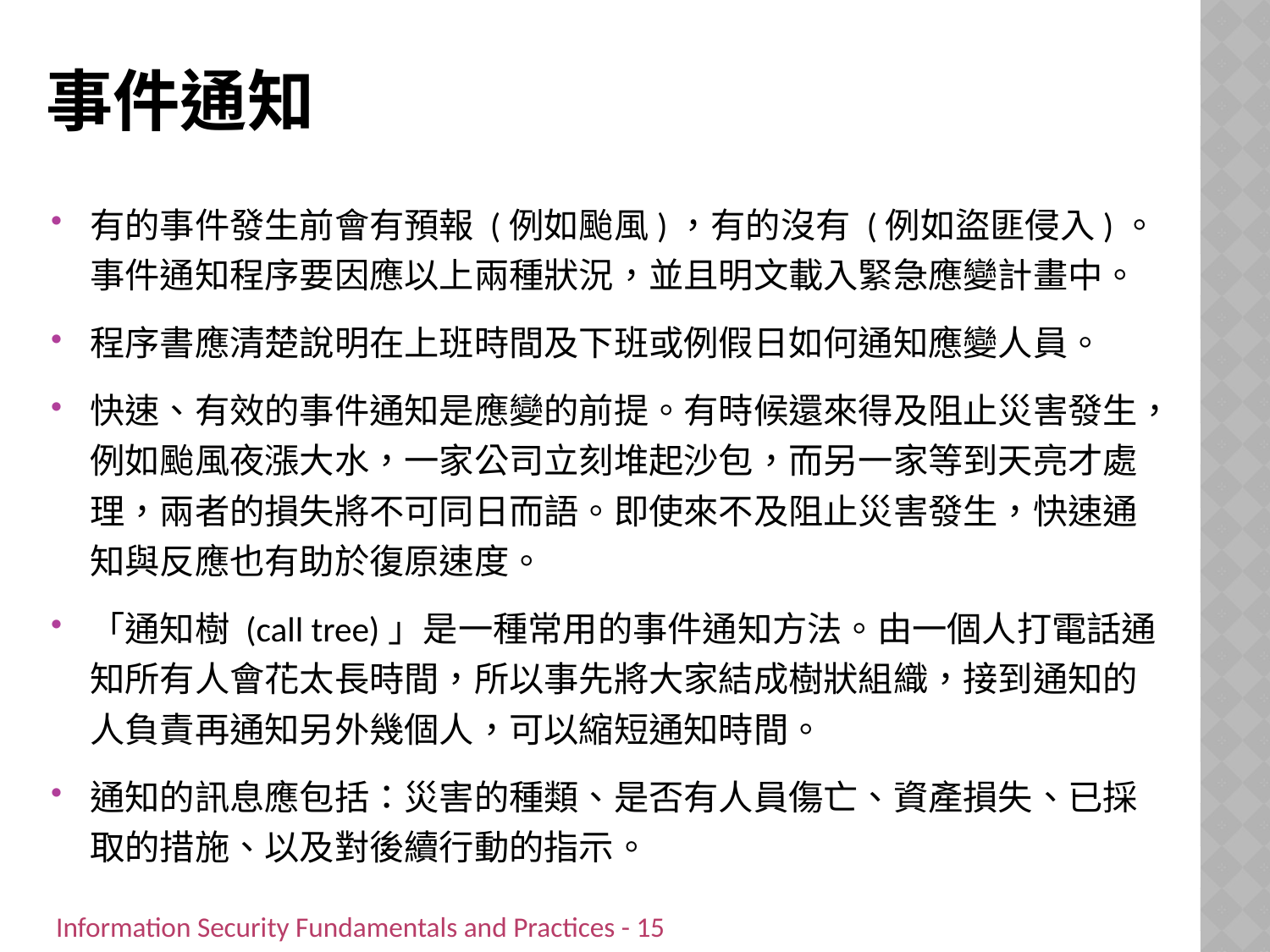

# 事件通知
有的事件發生前會有預報 (例如颱風)，有的沒有 (例如盜匪侵入)。事件通知程序要因應以上兩種狀況，並且明文載入緊急應變計畫中。
程序書應清楚說明在上班時間及下班或例假日如何通知應變人員。
快速、有效的事件通知是應變的前提。有時候還來得及阻止災害發生，例如颱風夜漲大水，一家公司立刻堆起沙包，而另一家等到天亮才處理，兩者的損失將不可同日而語。即使來不及阻止災害發生，快速通知與反應也有助於復原速度。
「通知樹 (call tree)」是一種常用的事件通知方法。由一個人打電話通知所有人會花太長時間，所以事先將大家結成樹狀組織，接到通知的人負責再通知另外幾個人，可以縮短通知時間。
通知的訊息應包括：災害的種類、是否有人員傷亡、資產損失、已採取的措施、以及對後續行動的指示。